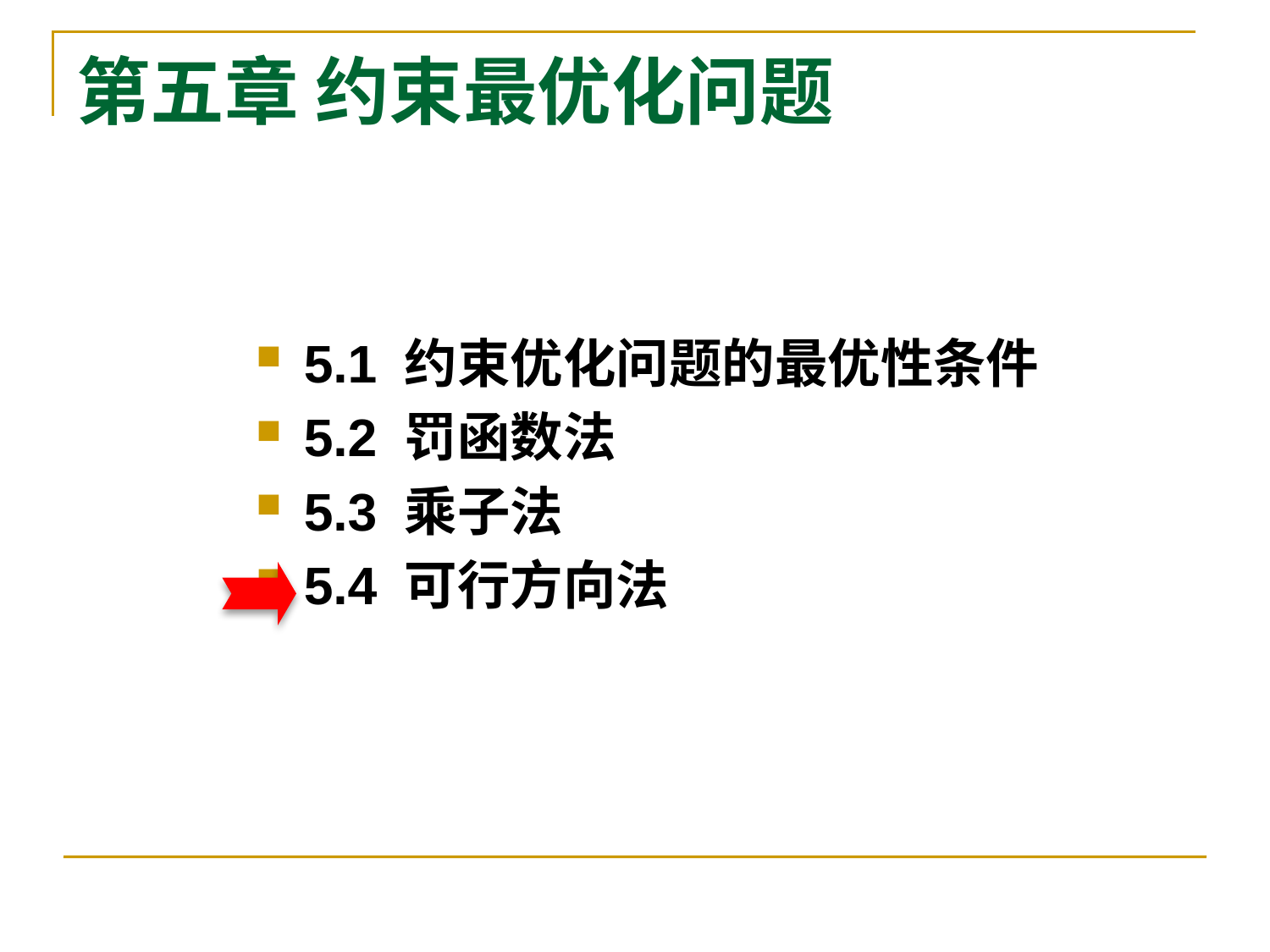

# 第五章 约束最优化问题
5.1 约束优化问题的最优性条件
5.2 罚函数法
5.3 乘子法
5.4 可行方向法